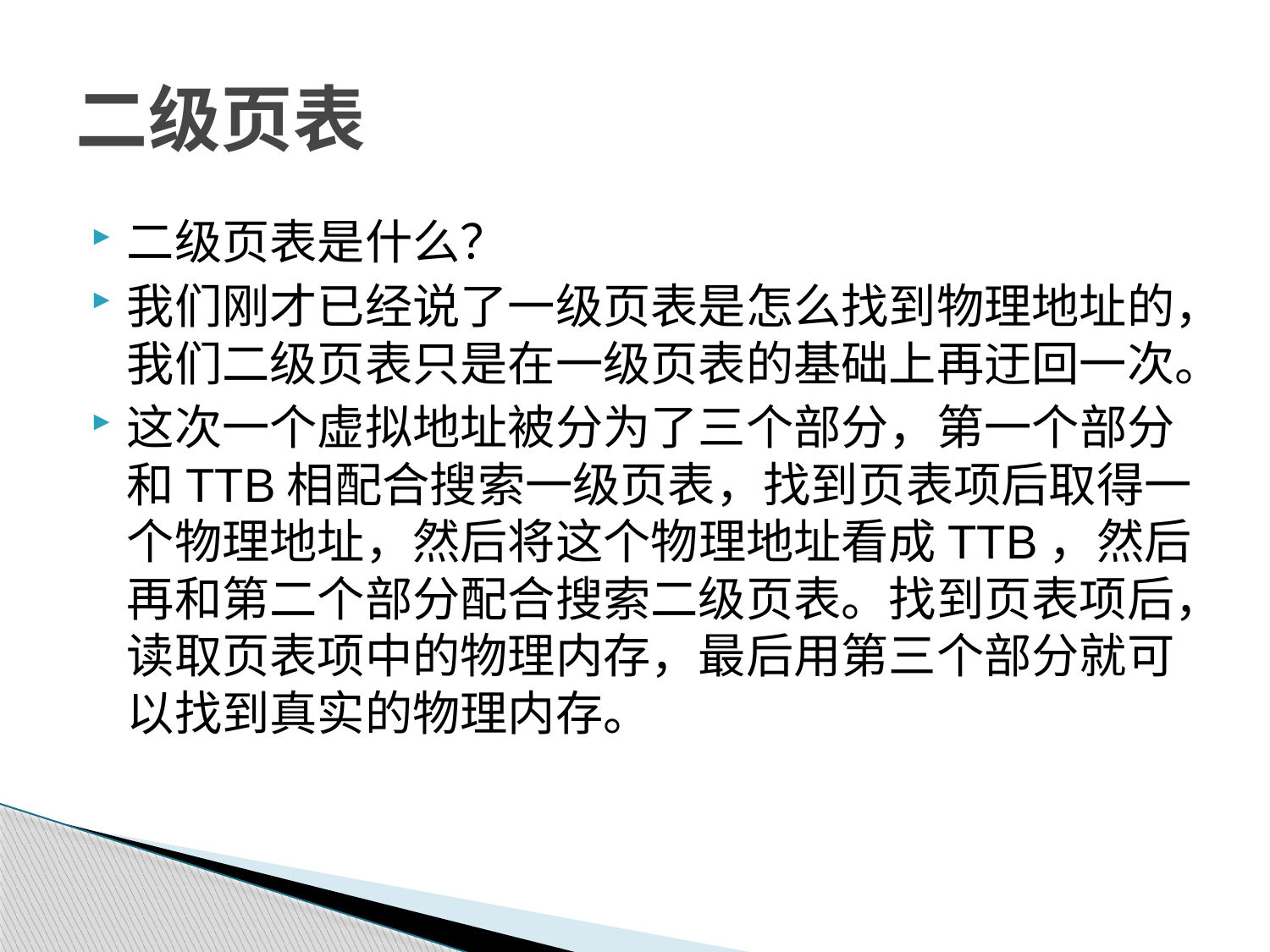

# 二级页表
二级页表是什么？
我们刚才已经说了一级页表是怎么找到物理地址的，我们二级页表只是在一级页表的基础上再迂回一次。
这次一个虚拟地址被分为了三个部分，第一个部分和TTB相配合搜索一级页表，找到页表项后取得一个物理地址，然后将这个物理地址看成TTB，然后再和第二个部分配合搜索二级页表。找到页表项后，读取页表项中的物理内存，最后用第三个部分就可以找到真实的物理内存。